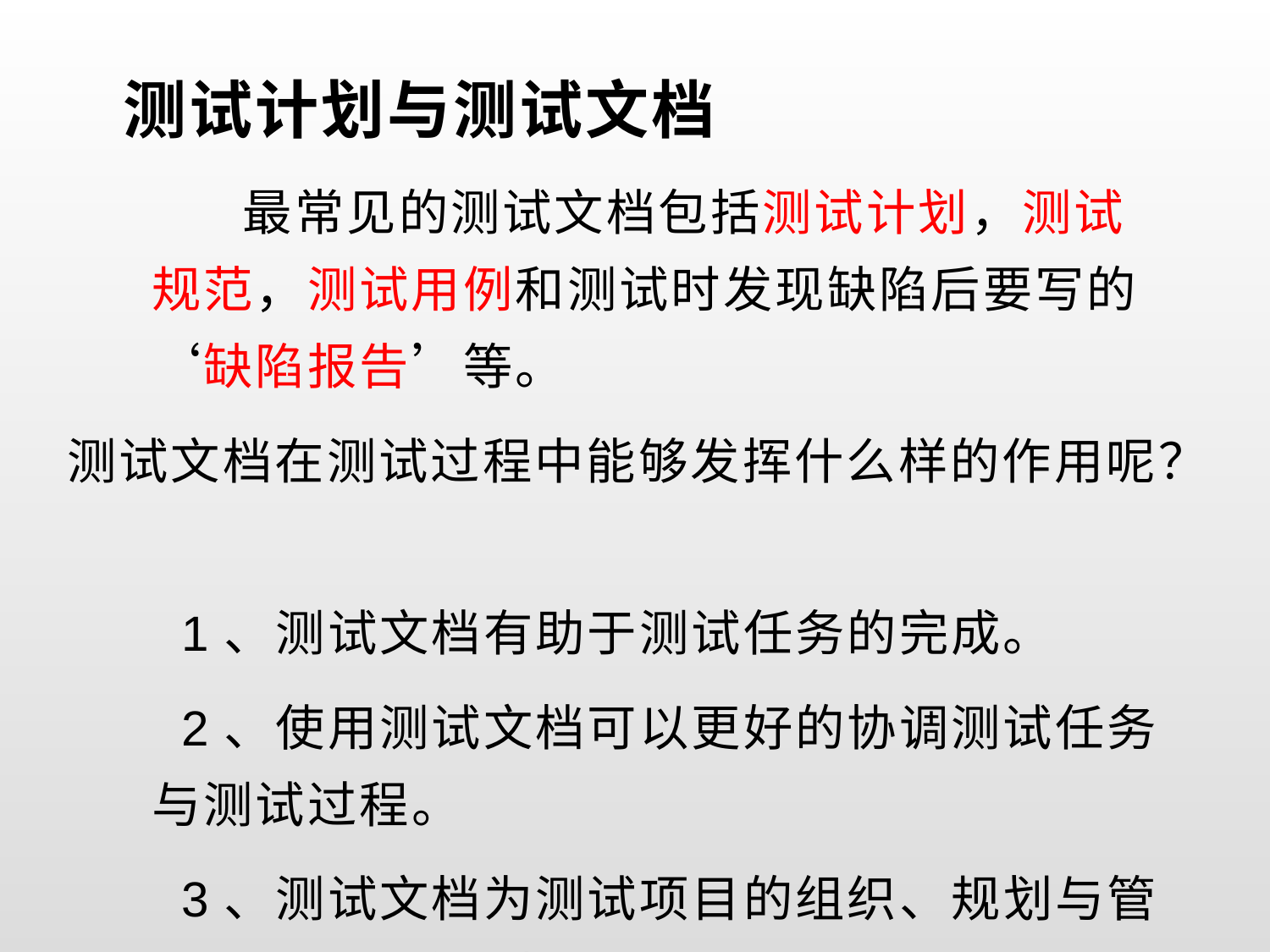

测试计划与测试文档
            最常见的测试文档包括测试计划，测试规范，测试用例和测试时发现缺陷后要写的‘缺陷报告’等。
测试文档在测试过程中能够发挥什么样的作用呢？
       1、测试文档有助于测试任务的完成。
       2、使用测试文档可以更好的协调测试任务与测试过程。
       3、测试文档为测试项目的组织、规划与管理提供了一个架构。